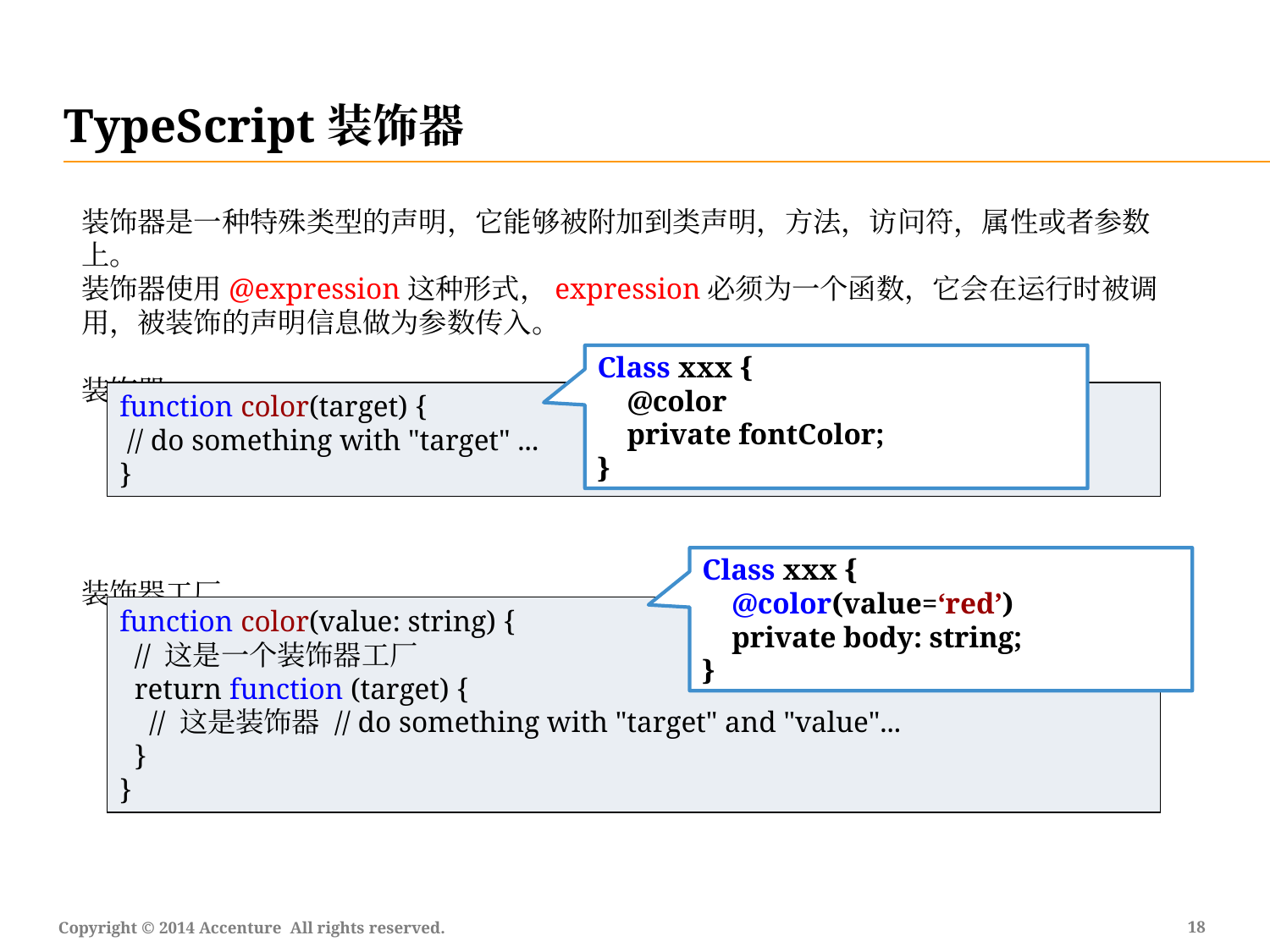

TypeScript装饰器
装饰器是一种特殊类型的声明，它能够被附加到类声明，方法，访问符，属性或者参数上。
装饰器使用@expression这种形式，expression必须为一个函数，它会在运行时被调用，被装饰的声明信息做为参数传入。

装饰器:

装饰器工厂

Class xxx {
    @color
    private fontColor;
}
function color(target) {
 // do something with "target" ...
}
Class xxx {
    @color(value=‘red’)
    private body: string;
}
function color(value: string) {
  // 这是一个装饰器工厂
  return function (target) {
    // 这是装饰器 // do something with "target" and "value"...
  }
}
18
Copyright © 2014 Accenture  All rights reserved.